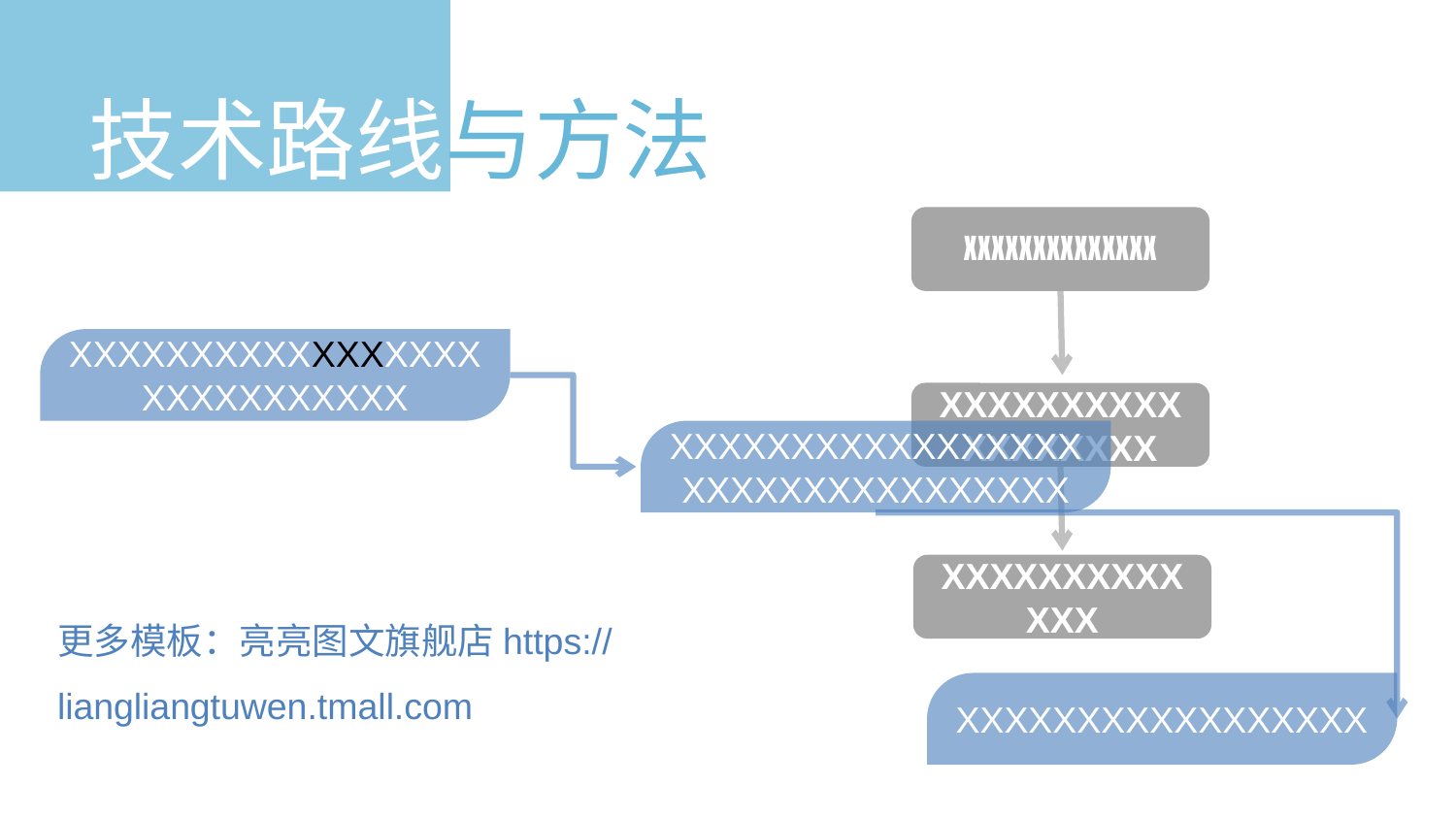

技术路线与方法
XXXXXXXXXXXXXX
XXXXXXXXXXXXXXXXXXXXXXXXXXXX
XXXXXXXXXXXXXXXXXX
XXXXXXXXXXXXXXXXXXXXXXXXXXXXXXXXX
XXXXXXXXXXXXX
更多模板：亮亮图文旗舰店https://liangliangtuwen.tmall.com
XXXXXXXXXXXXXXXXX